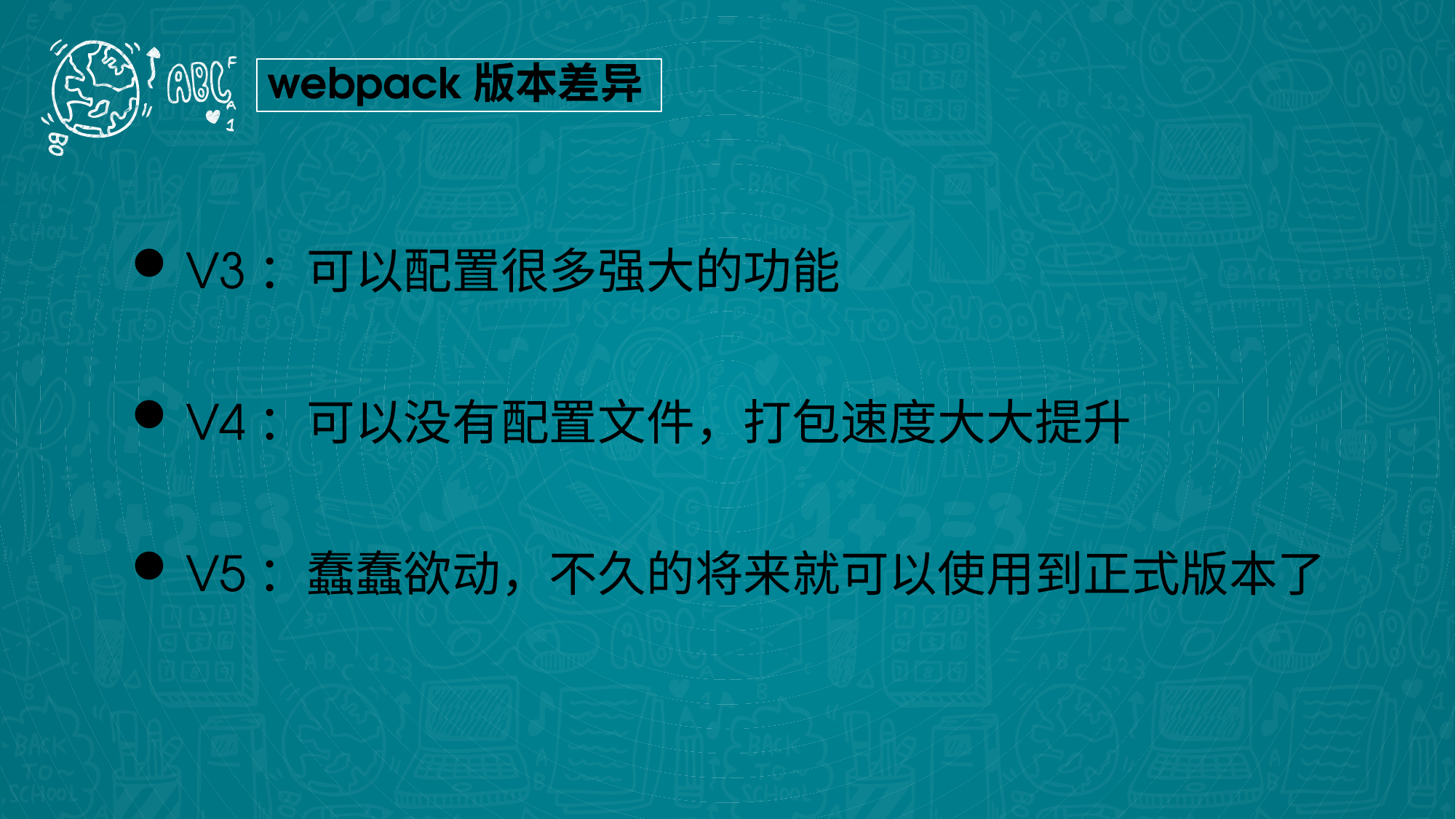

webpack版本差异
V3：可以配置很多强大的功能

V4：可以没有配置文件，打包速度大大提升

V5：蠢蠢欲动，不久的将来就可以使用到正式版本了